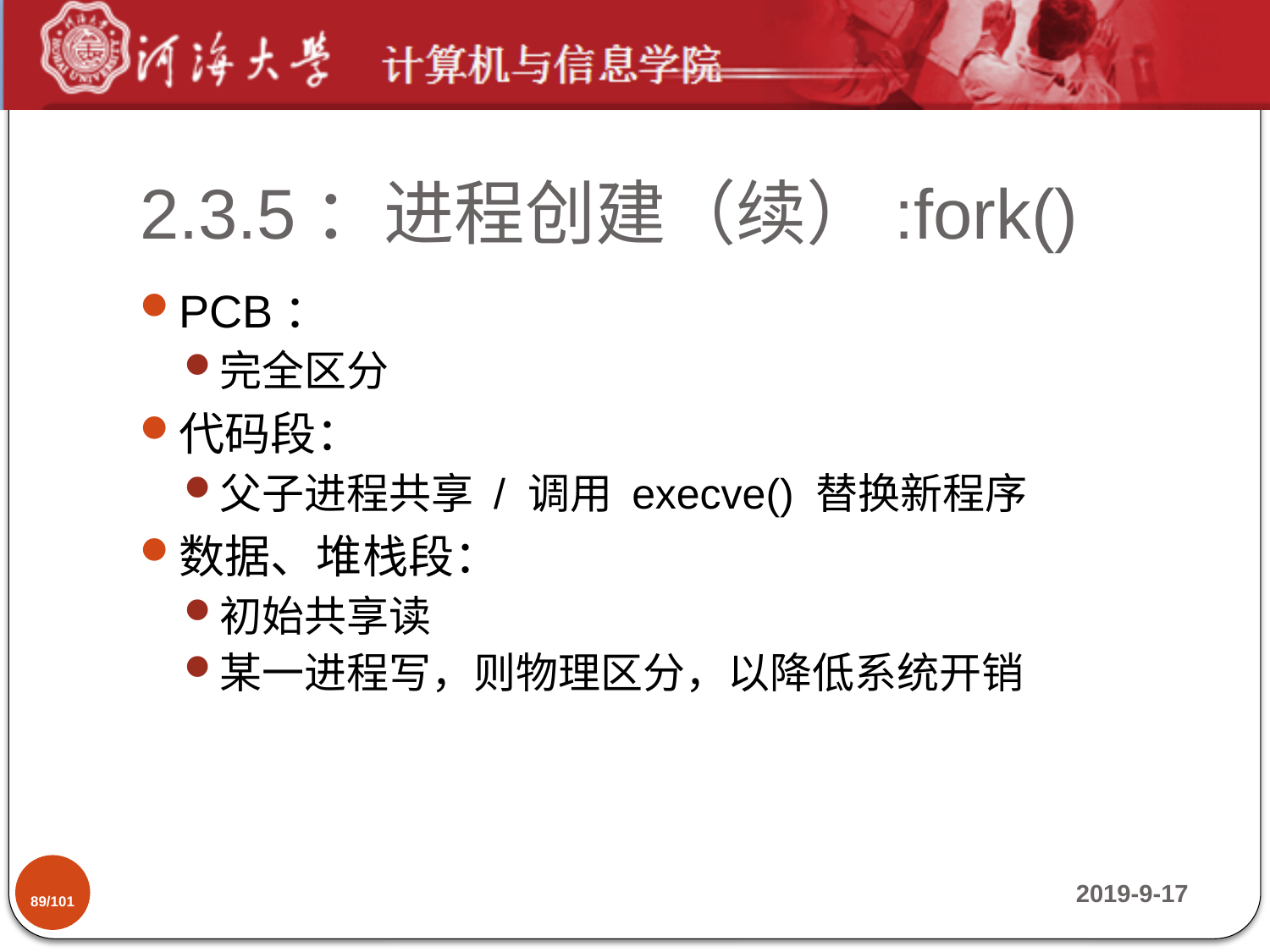

# 2.3.5：进程创建（续）:fork()
PCB：
完全区分
代码段：
父子进程共享 / 调用 execve() 替换新程序
数据、堆栈段：
初始共享读
某一进程写，则物理区分，以降低系统开销
89/101
2019-9-17